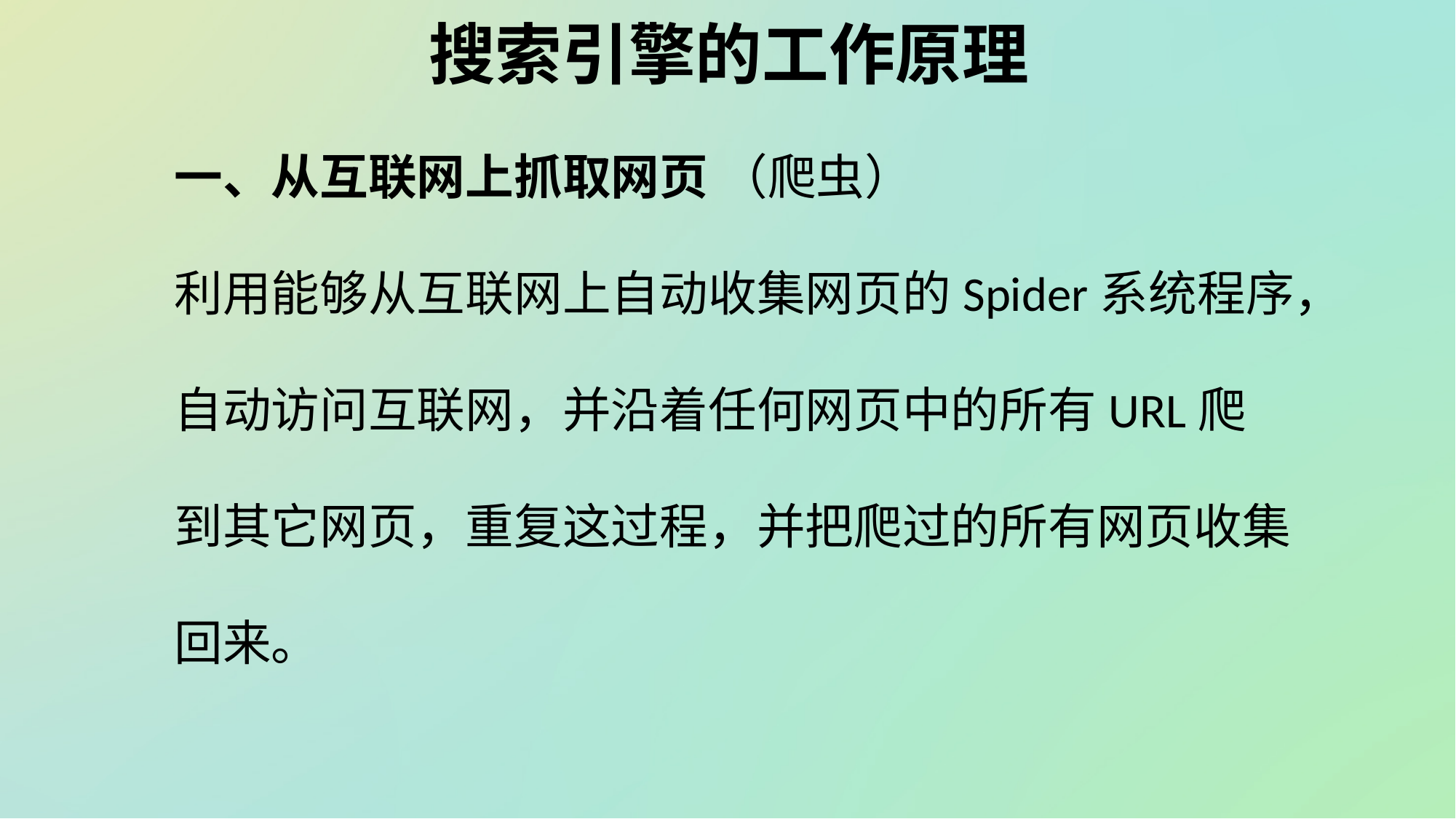

# 搜索引擎的工作原理
一、从互联网上抓取网页 （爬虫）

利用能够从互联网上自动收集网页的Spider系统程序，

自动访问互联网，并沿着任何网页中的所有URL爬

到其它网页，重复这过程，并把爬过的所有网页收集

回来。